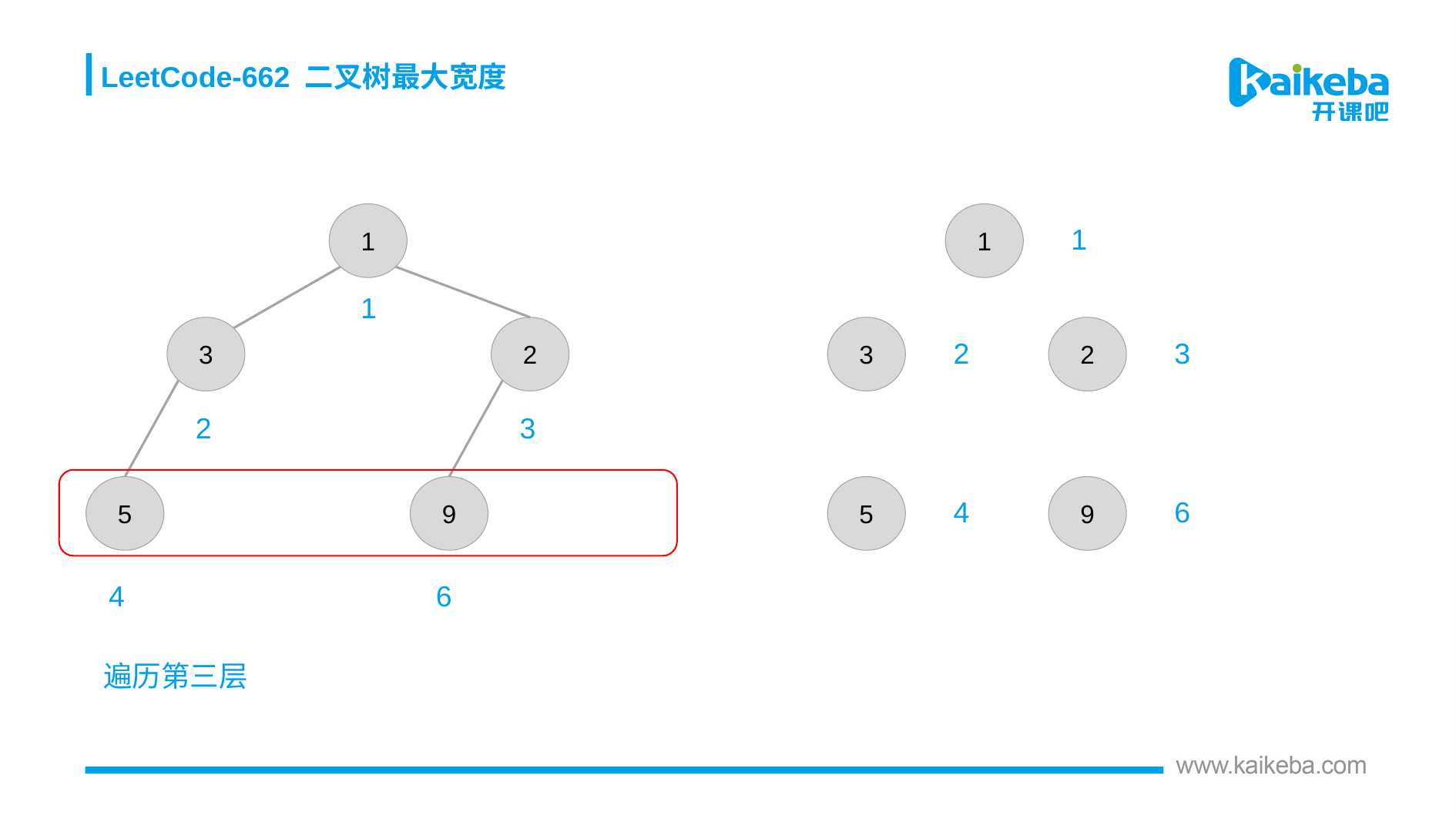

LeetCode-662 二叉树最大宽度
1
1
1
1
3
2
3
2
2
3
2
3

5
9
5
9
4
6
6
4
遍历第三层